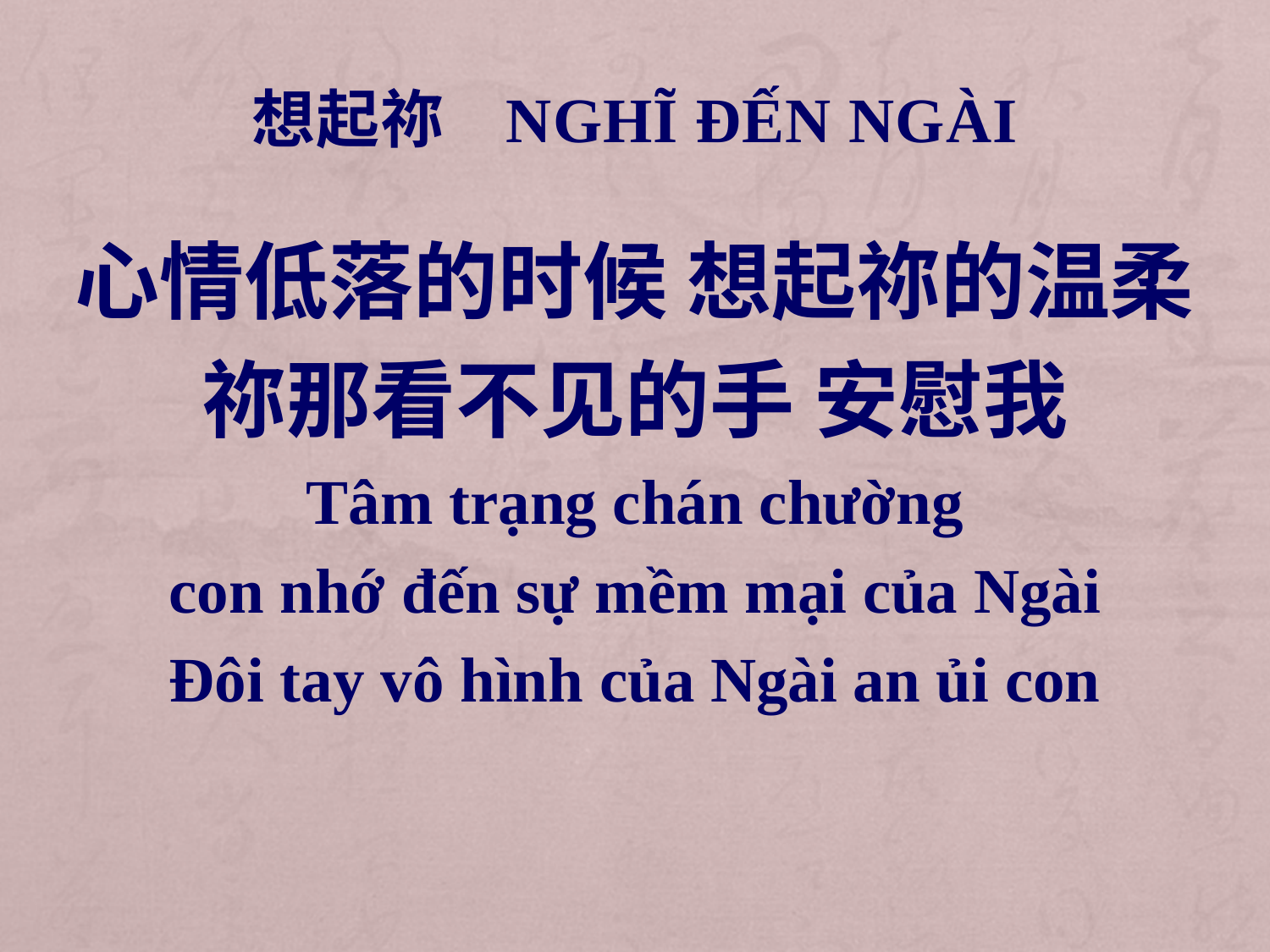

# 想起祢   Nghĩ đến Ngài
心情低落的时候 想起祢的温柔
祢那看不见的手 安慰我
Tâm trạng chán chường
con nhớ đến sự mềm mại của Ngài
Đôi tay vô hình của Ngài an ủi con